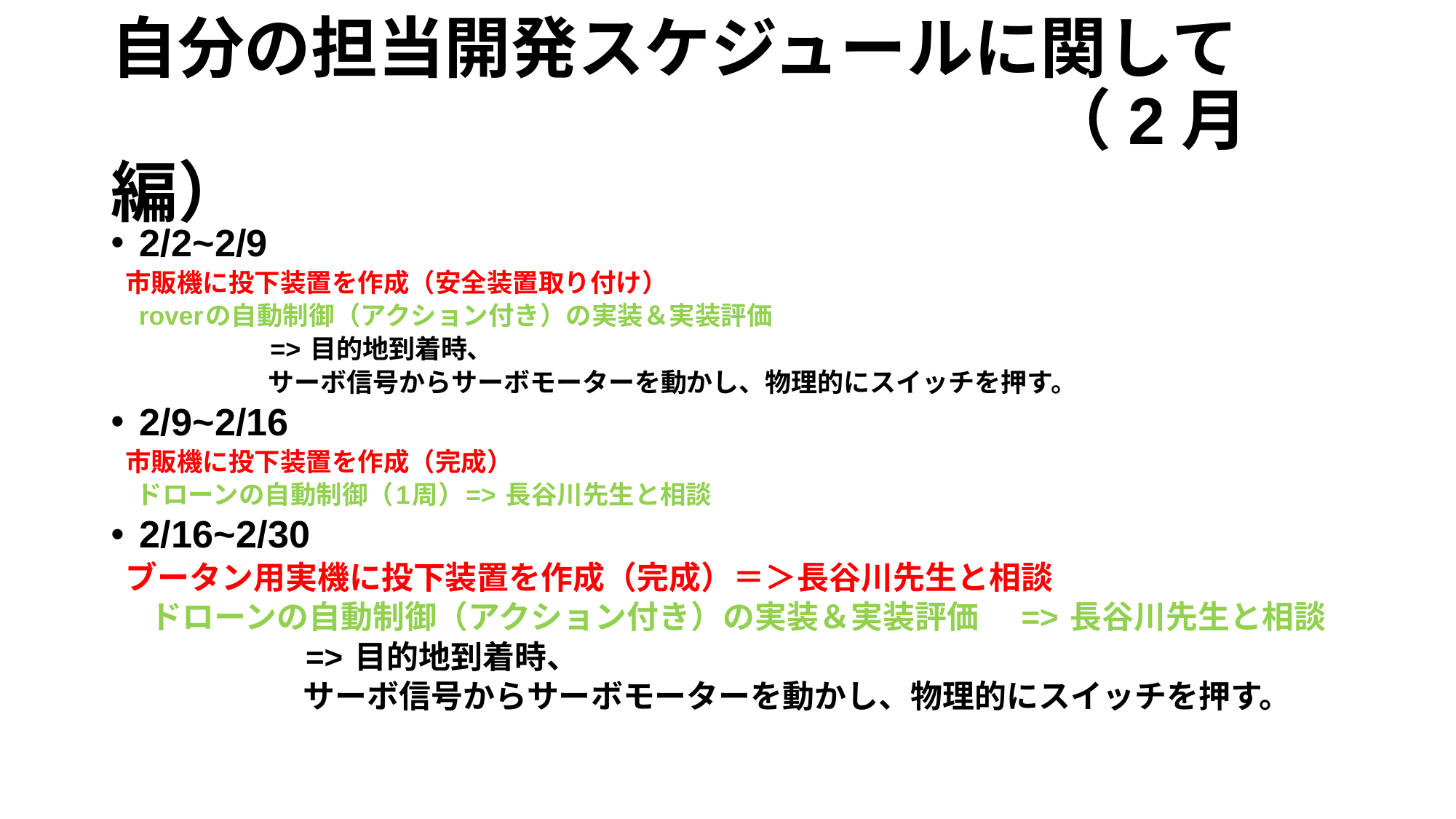

# 自分の担当開発スケジュールに関して 　　　　　　　　　　　　　　（2月編）
2/2~2/9
　市販機に投下装置を作成（安全装置取り付け）
　roverの自動制御（アクション付き）の実装＆実装評価
　　　　　　=> 目的地到着時、
　　　　　　サーボ信号からサーボモーターを動かし、物理的にスイッチを押す。
2/9~2/16
　市販機に投下装置を作成（完成）
　ドローンの自動制御（1周）=> 長谷川先生と相談
2/16~2/30
　ブータン用実機に投下装置を作成（完成）＝＞長谷川先生と相談
　 ドローンの自動制御（アクション付き）の実装＆実装評価　 => 長谷川先生と相談
　　　　　　=> 目的地到着時、
　　　　　　サーボ信号からサーボモーターを動かし、物理的にスイッチを押す。